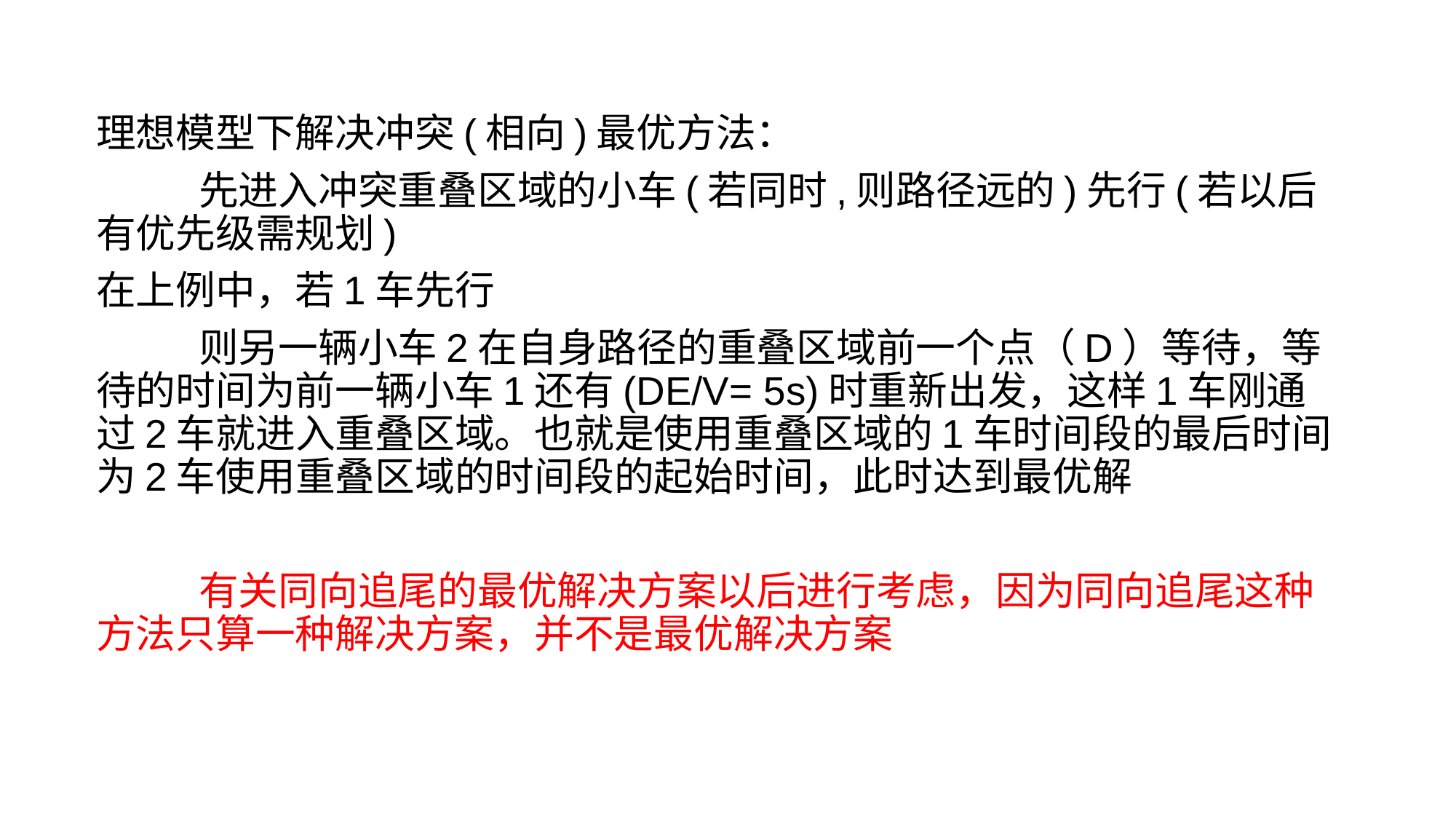

理想模型下解决冲突(相向)最优方法：
	先进入冲突重叠区域的小车(若同时,则路径远的)先行(若以后有优先级需规划)
在上例中，若1车先行
	则另一辆小车2在自身路径的重叠区域前一个点（D）等待，等待的时间为前一辆小车1还有(DE/V= 5s)时重新出发，这样1车刚通过2车就进入重叠区域。也就是使用重叠区域的1车时间段的最后时间为2车使用重叠区域的时间段的起始时间，此时达到最优解

	有关同向追尾的最优解决方案以后进行考虑，因为同向追尾这种方法只算一种解决方案，并不是最优解决方案